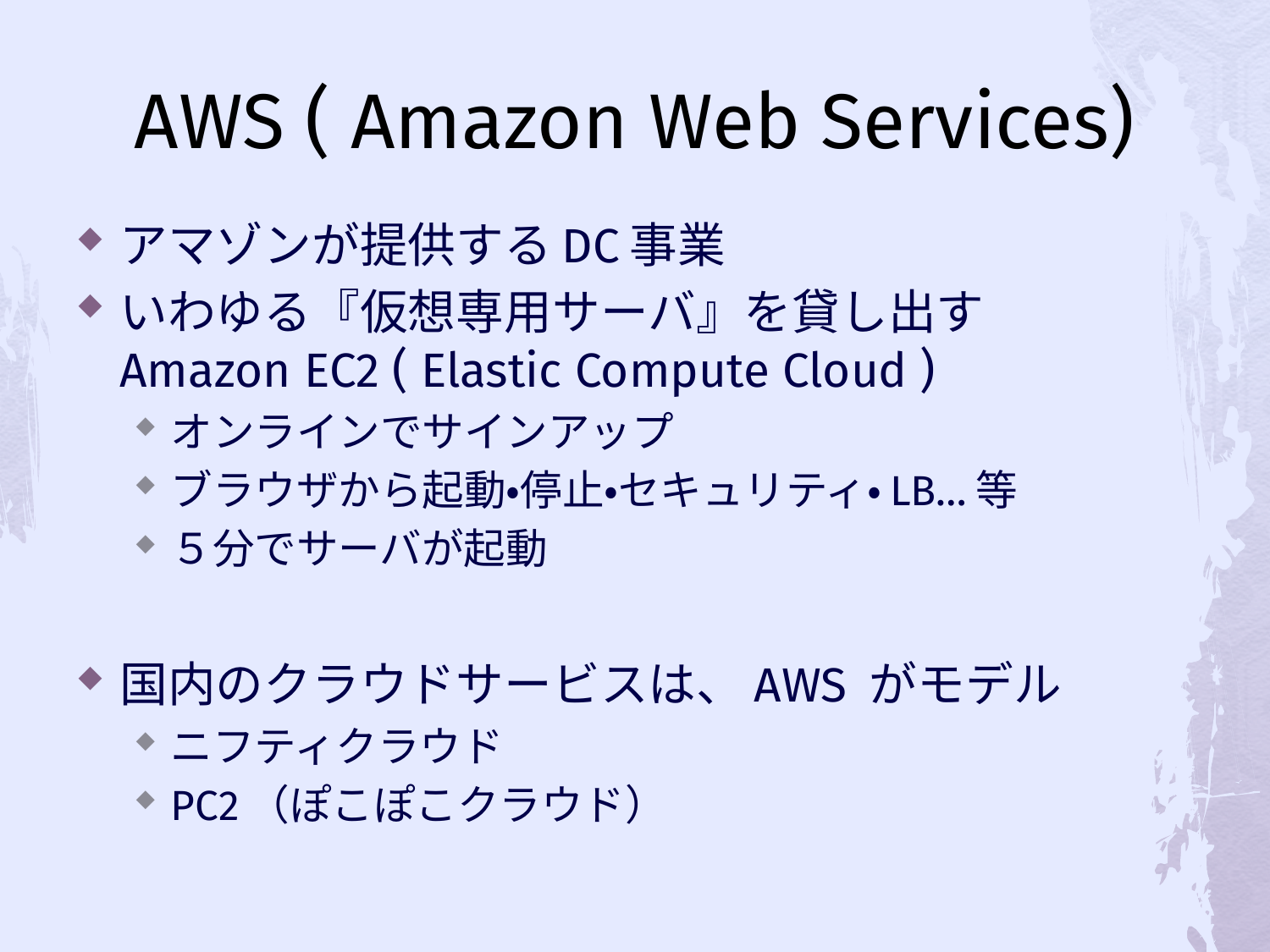

# AWS ( Amazon Web Services)
アマゾンが提供するDC事業
いわゆる『仮想専用サーバ』を貸し出す
Amazon EC2 ( Elastic Compute Cloud )
オンラインでサインアップ
ブラウザから起動・停止・セキュリティ・LB…等
５分でサーバが起動

国内のクラウドサービスは、AWS がモデル
ニフティクラウド
PC2（ぽこぽこクラウド）